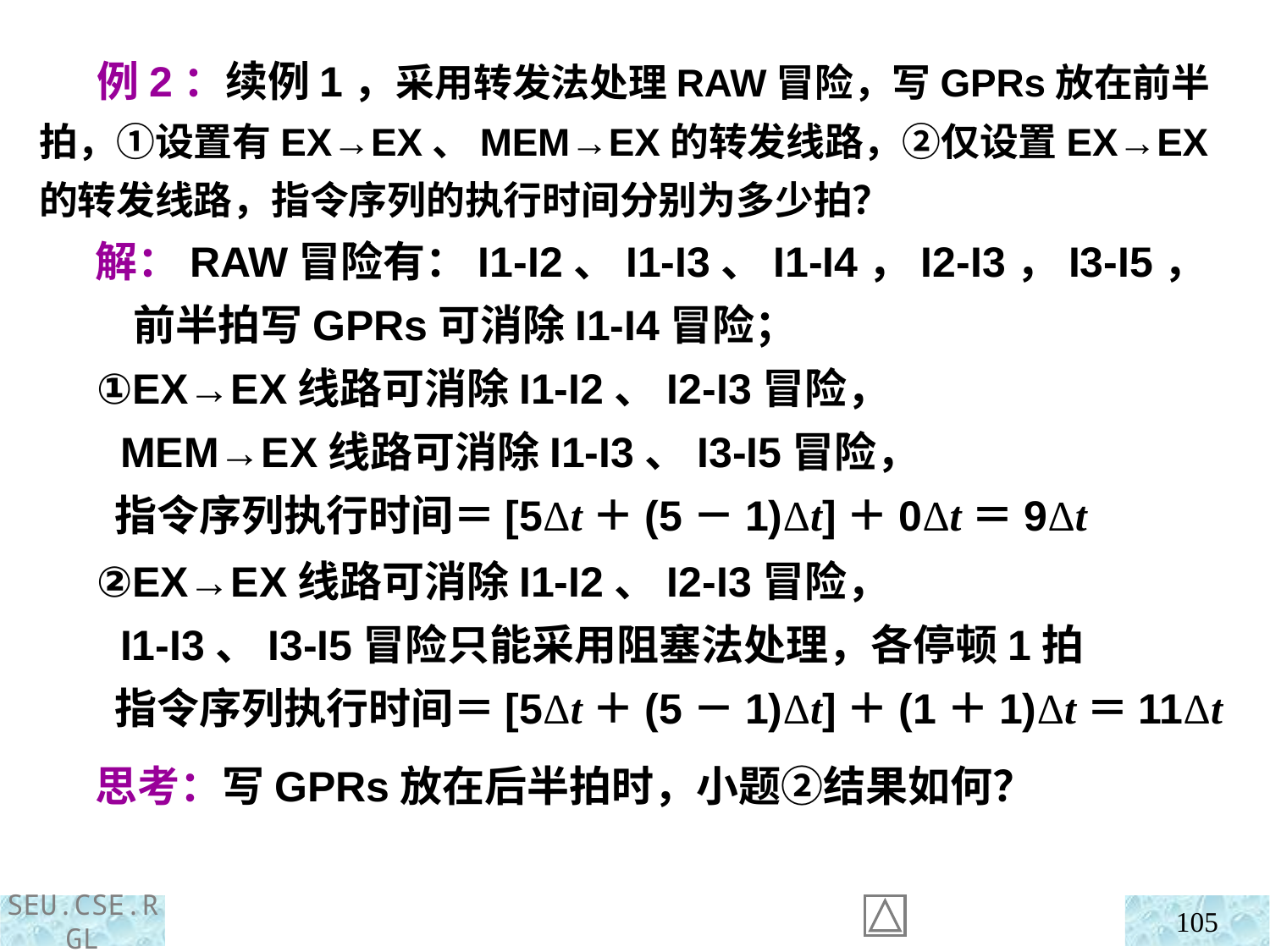

例2：续例1，采用转发法处理RAW冒险，写GPRs放在前半拍，①设置有EX→EX、MEM→EX的转发线路，②仅设置EX→EX的转发线路，指令序列的执行时间分别为多少拍？
     解：RAW冒险有：I1-I2、I1-I3、I1-I4，I2-I3，I3-I5，
         前半拍写GPRs可消除I1-I4冒险；
     ①EX→EX线路可消除I1-I2、I2-I3冒险，
       MEM→EX线路可消除I1-I3、I3-I5冒险，
       指令序列执行时间＝[5Δt＋(5－1)Δt]＋0Δt＝9Δt
     ②EX→EX线路可消除I1-I2、I2-I3冒险，
       I1-I3、I3-I5冒险只能采用阻塞法处理，各停顿1拍
       指令序列执行时间＝[5Δt＋(5－1)Δt]＋(1＋1)Δt＝11Δt
     思考：写GPRs放在后半拍时，小题②结果如何？

105